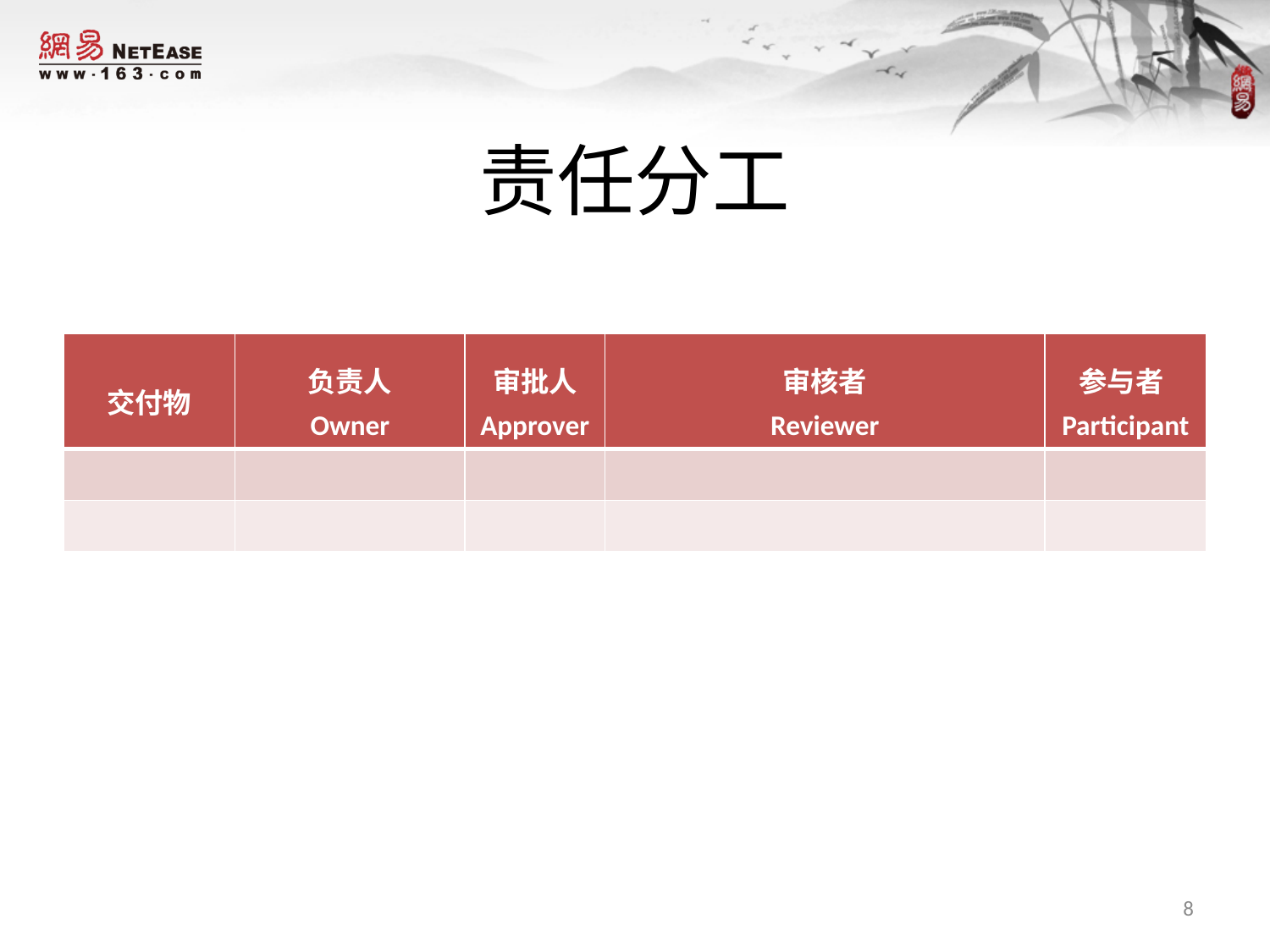

# 责任分工
| 交付物 | 负责人 Owner | 审批人 Approver | 审核者 Reviewer | 参与者Participant |
| --- | --- | --- | --- | --- |
|  |  |  |  |  |
|  |  |  |  |  |
8